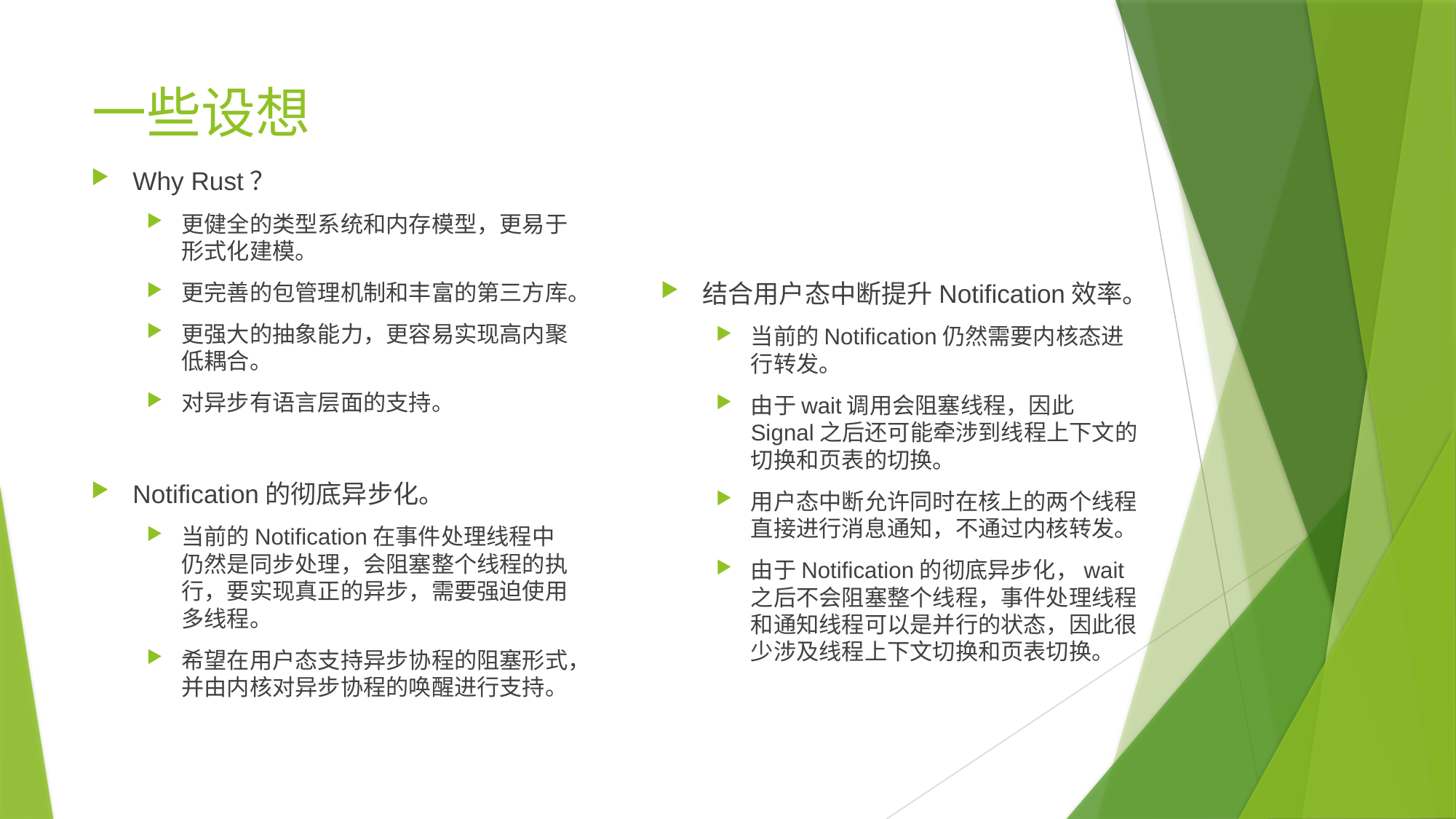

# 一些设想
Why Rust？
更健全的类型系统和内存模型，更易于形式化建模。
更完善的包管理机制和丰富的第三方库。
更强大的抽象能力，更容易实现高内聚低耦合。
对异步有语言层面的支持。

Notification的彻底异步化。
当前的Notification在事件处理线程中仍然是同步处理，会阻塞整个线程的执行，要实现真正的异步，需要强迫使用多线程。
希望在用户态支持异步协程的阻塞形式，并由内核对异步协程的唤醒进行支持。

结合用户态中断提升Notification效率。
当前的Notification仍然需要内核态进行转发。
由于wait调用会阻塞线程，因此Signal之后还可能牵涉到线程上下文的切换和页表的切换。
用户态中断允许同时在核上的两个线程直接进行消息通知，不通过内核转发。
由于Notification的彻底异步化，wait之后不会阻塞整个线程，事件处理线程和通知线程可以是并行的状态，因此很少涉及线程上下文切换和页表切换。